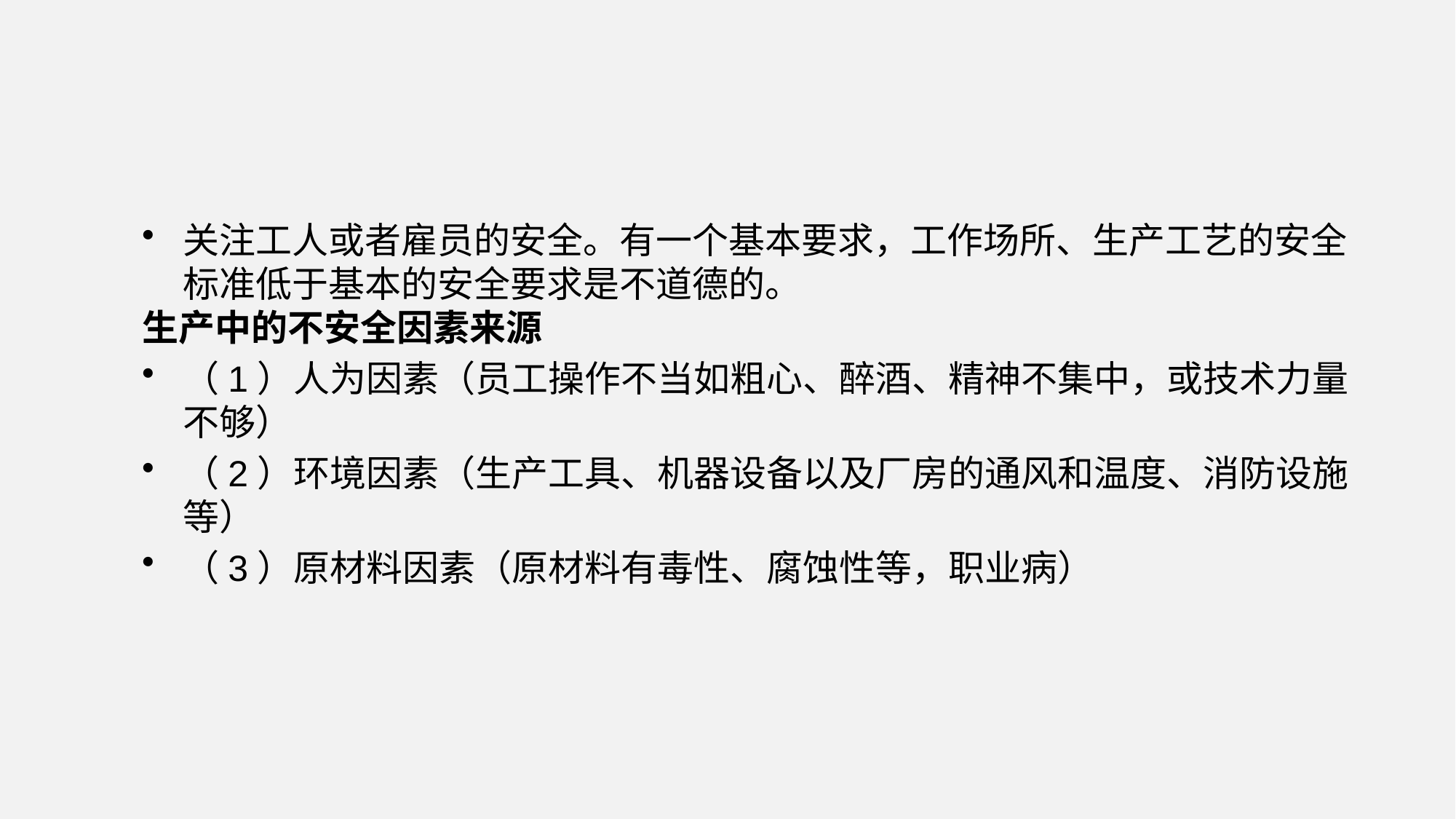

关注工人或者雇员的安全。有一个基本要求，工作场所、生产工艺的安全标准低于基本的安全要求是不道德的。
生产中的不安全因素来源
（1）人为因素（员工操作不当如粗心、醉酒、精神不集中，或技术力量不够）
（2）环境因素（生产工具、机器设备以及厂房的通风和温度、消防设施等）
（3）原材料因素（原材料有毒性、腐蚀性等，职业病）